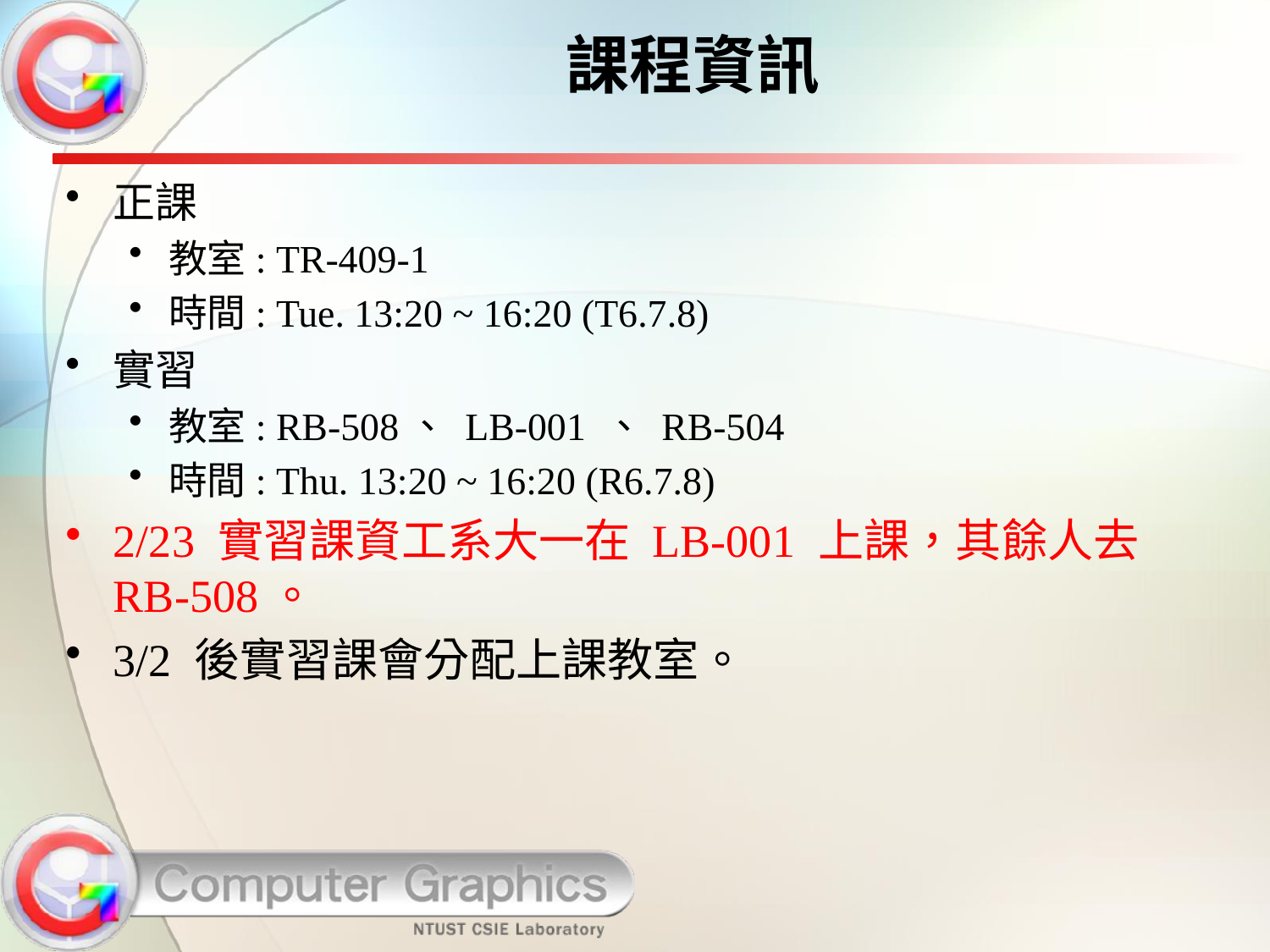

# 課程資訊
正課
教室: TR-409-1
時間: Tue. 13:20 ~ 16:20 (T6.7.8)
實習
教室: RB-508、 LB-001 、 RB-504
時間: Thu. 13:20 ~ 16:20 (R6.7.8)
2/23 實習課資工系大一在 LB-001 上課，其餘人去RB-508。
3/2 後實習課會分配上課教室。